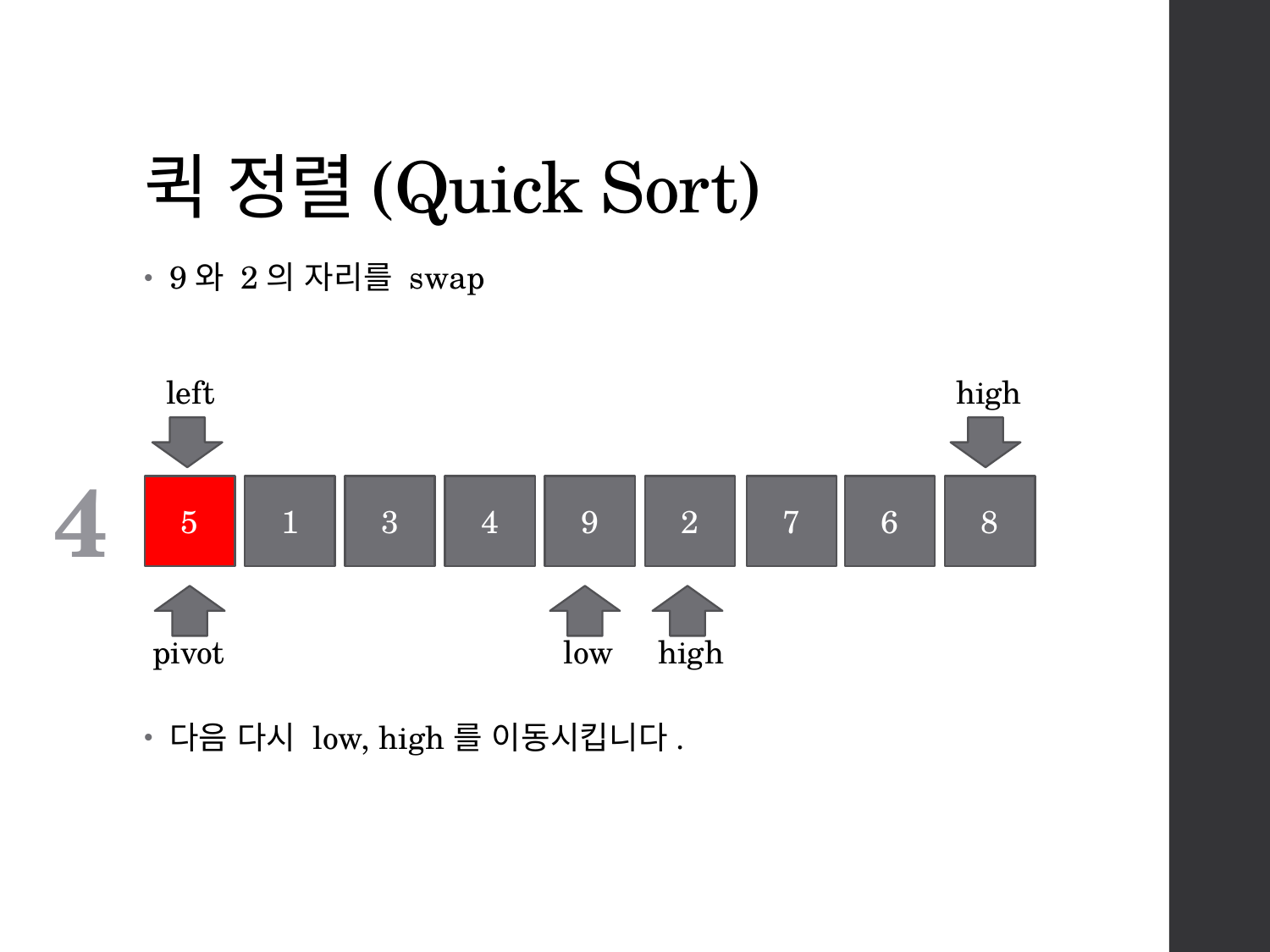

# 퀵 정렬(Quick Sort)
9와 2의 자리를 swap

left

high
4
5
1
3
4
9
2
7
6
8

pivot

low

high
다음 다시 low, high를 이동시킵니다.